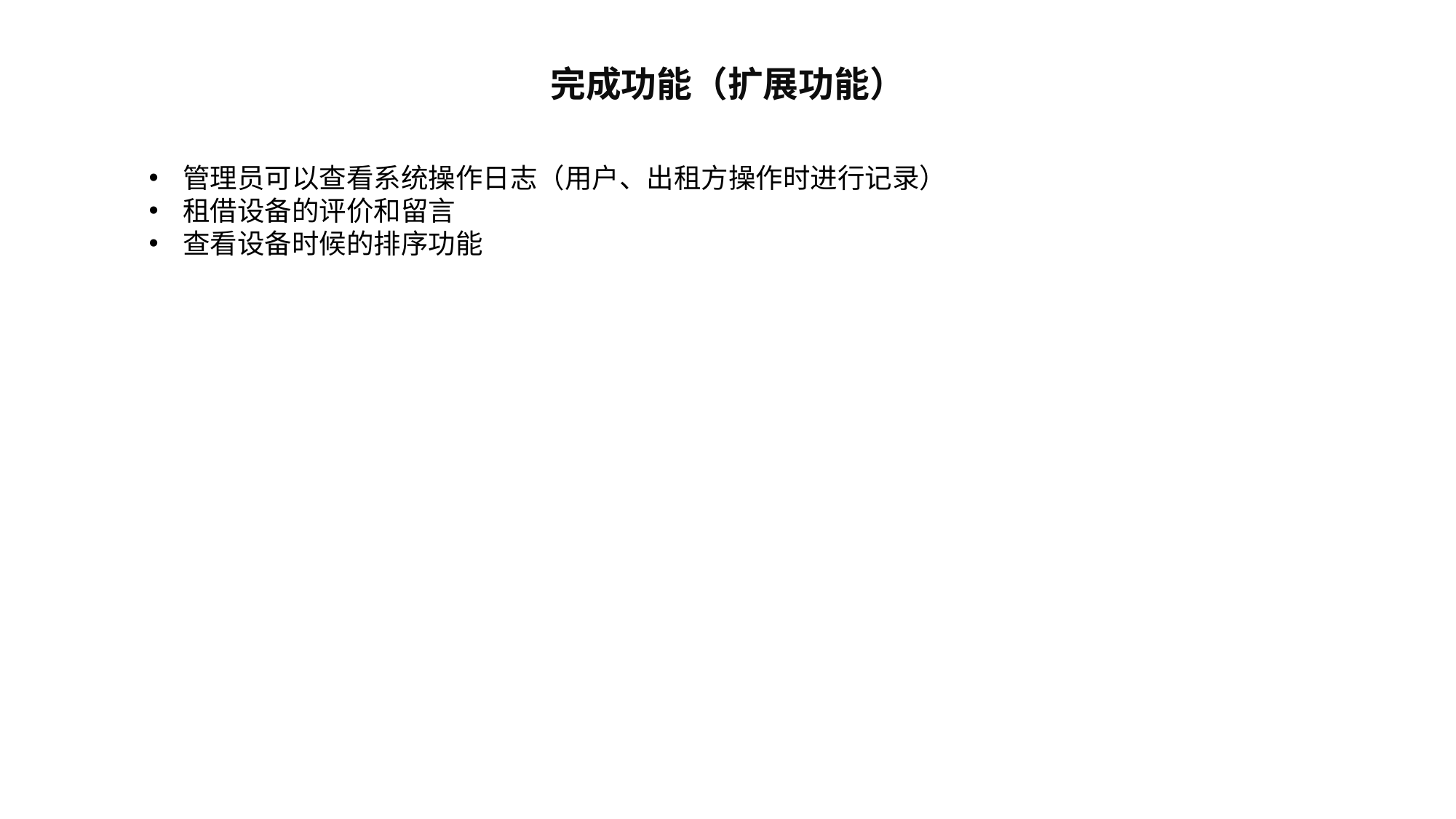

完成功能（扩展功能）
管理员可以查看系统操作日志（用户、出租方操作时进行记录）
租借设备的评价和留言
查看设备时候的排序功能